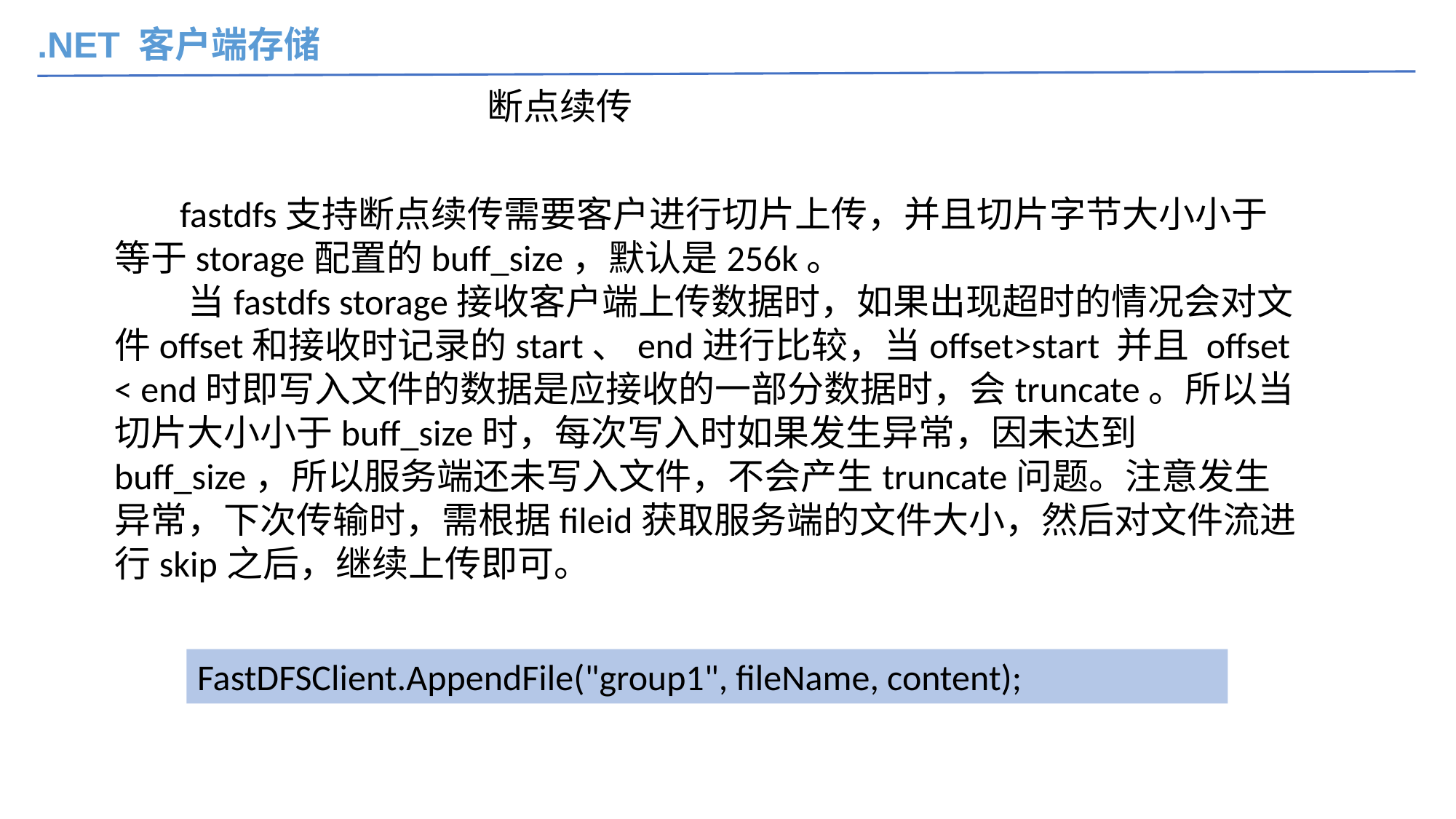

.NET 客户端存储
断点续传
        fastdfs支持断点续传需要客户进行切片上传，并且切片字节大小小于等于storage配置的buff_size，默认是256k。
        当fastdfs storage接收客户端上传数据时，如果出现超时的情况会对文件offset和接收时记录的start、end进行比较，当offset>start 并且 offset < end时即写入文件的数据是应接收的一部分数据时，会truncate。所以当切片大小小于buff_size时，每次写入时如果发生异常，因未达到buff_size，所以服务端还未写入文件，不会产生truncate问题。注意发生异常，下次传输时，需根据fileid获取服务端的文件大小，然后对文件流进行skip之后，继续上传即可。
FastDFSClient.AppendFile("group1", fileName, content);